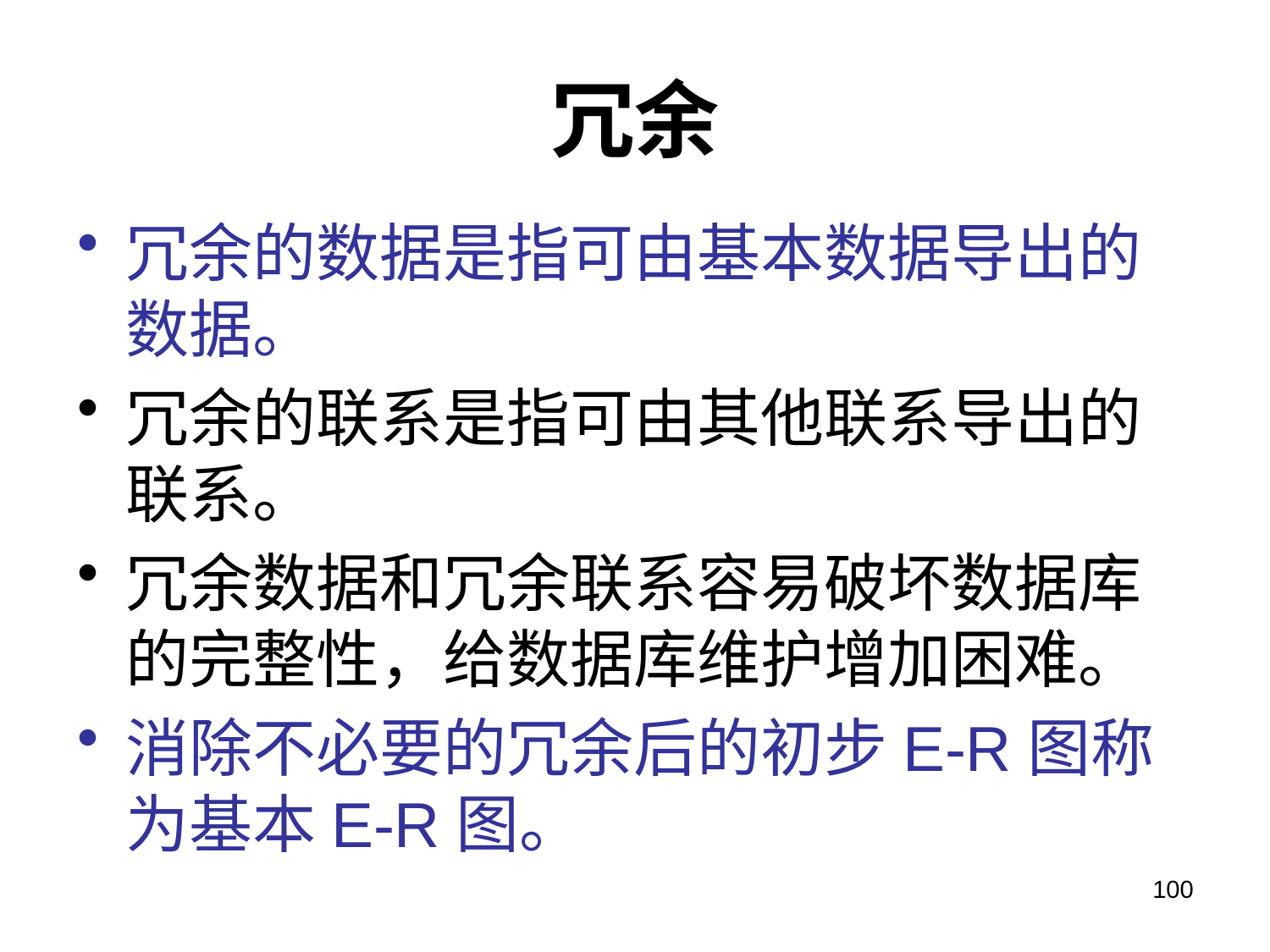

# 冗余
冗余的数据是指可由基本数据导出的数据。
冗余的联系是指可由其他联系导出的联系。
冗余数据和冗余联系容易破坏数据库的完整性，给数据库维护增加困难。
消除不必要的冗余后的初步E-R图称为基本E-R图。
100